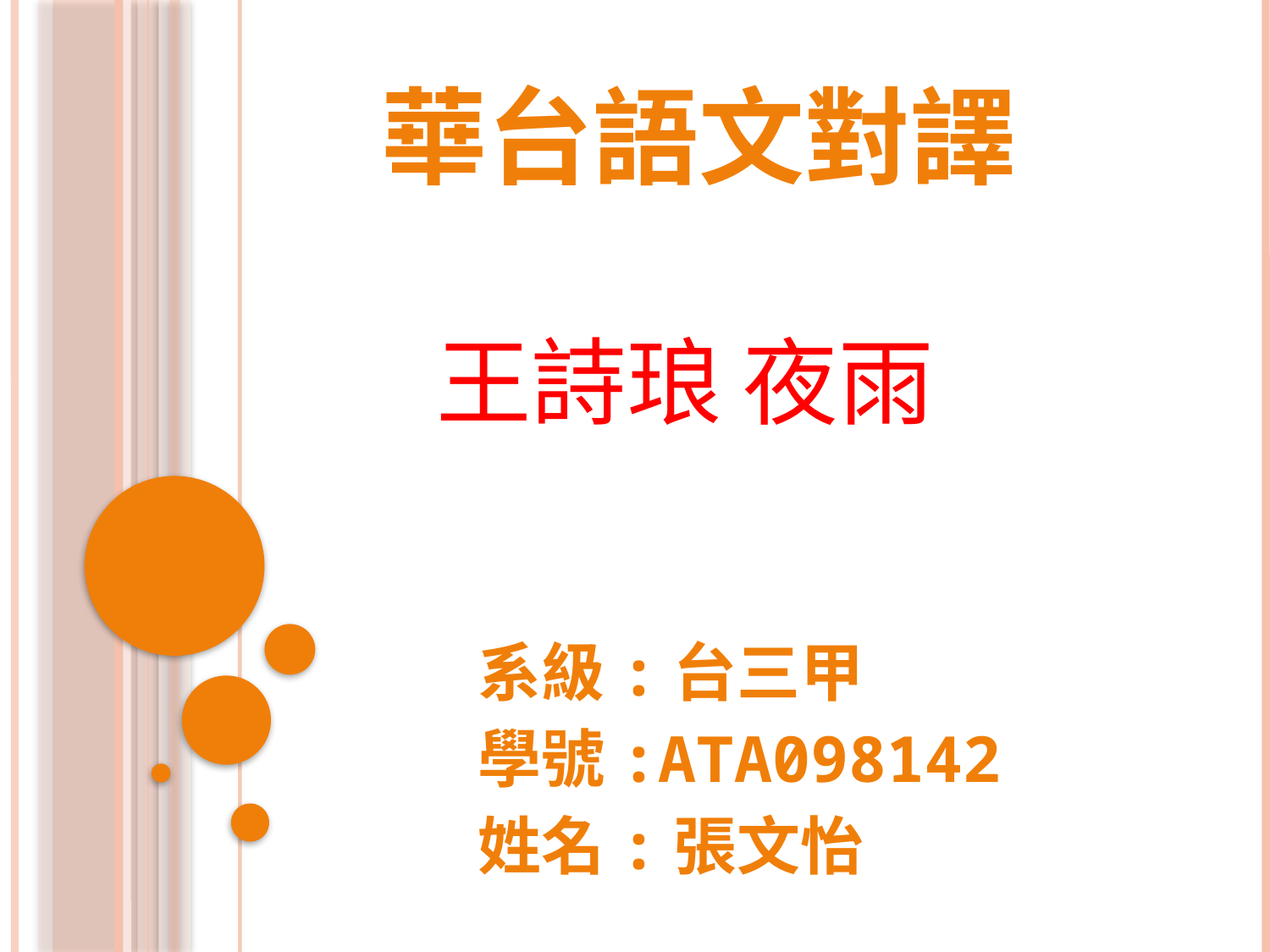

# 華台語文對譯
王詩琅 夜雨
系級:台三甲
學號:ATA098142
姓名:張文怡